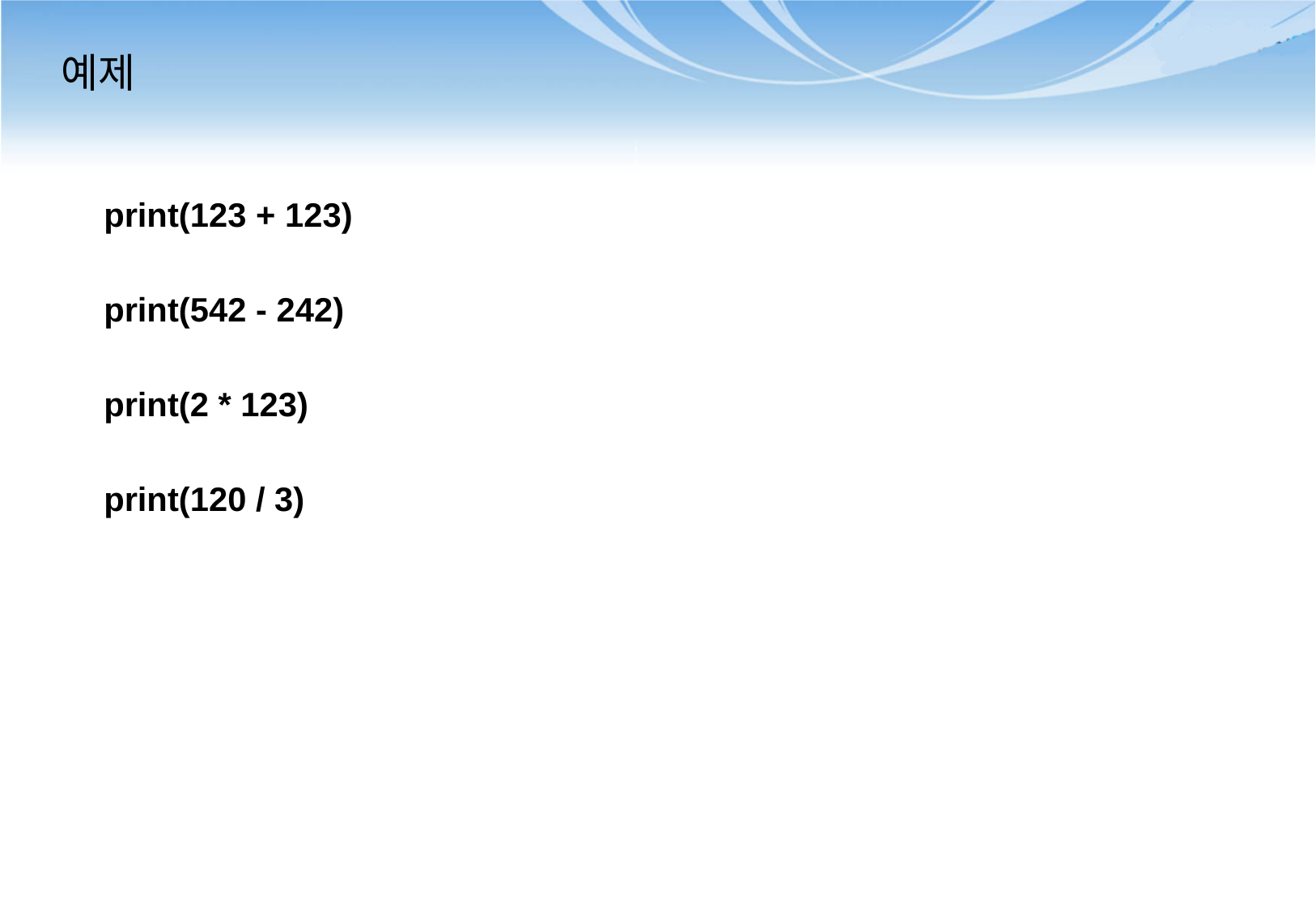

# 예제

print(123 + 123)

print(542 - 242)

print(2 * 123)

print(120 / 3)